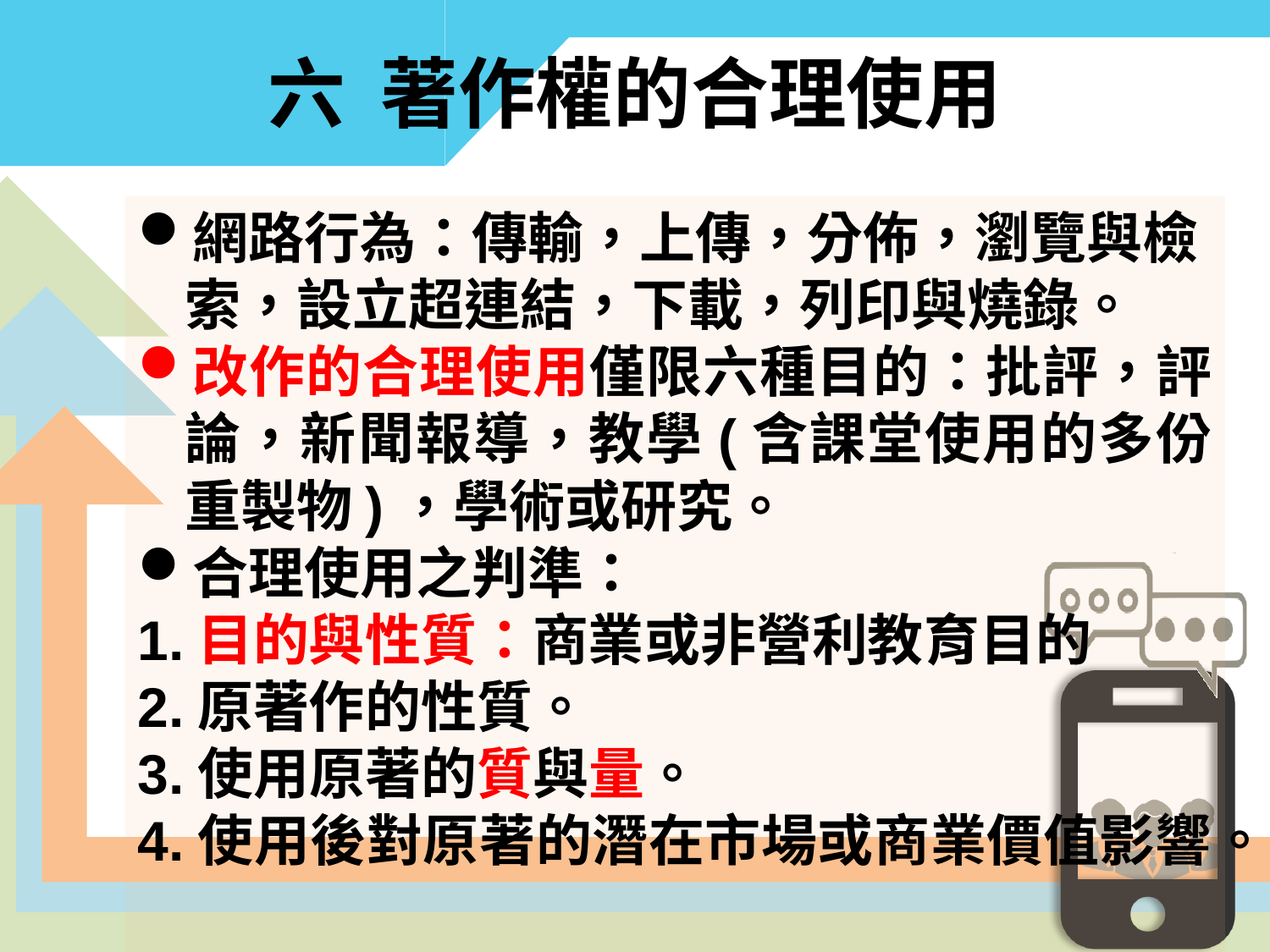

# 六  著作權的合理使用
網路行為：傳輸，上傳，分佈，瀏覽與檢索，設立超連結，下載，列印與燒錄。
改作的合理使用僅限六種目的：批評，評論，新聞報導，教學(含課堂使用的多份重製物)，學術或研究。
合理使用之判準：
1.目的與性質：商業或非營利教育目的
2.原著作的性質。
3.使用原著的質與量。
4.使用後對原著的潛在市場或商業價值影響。